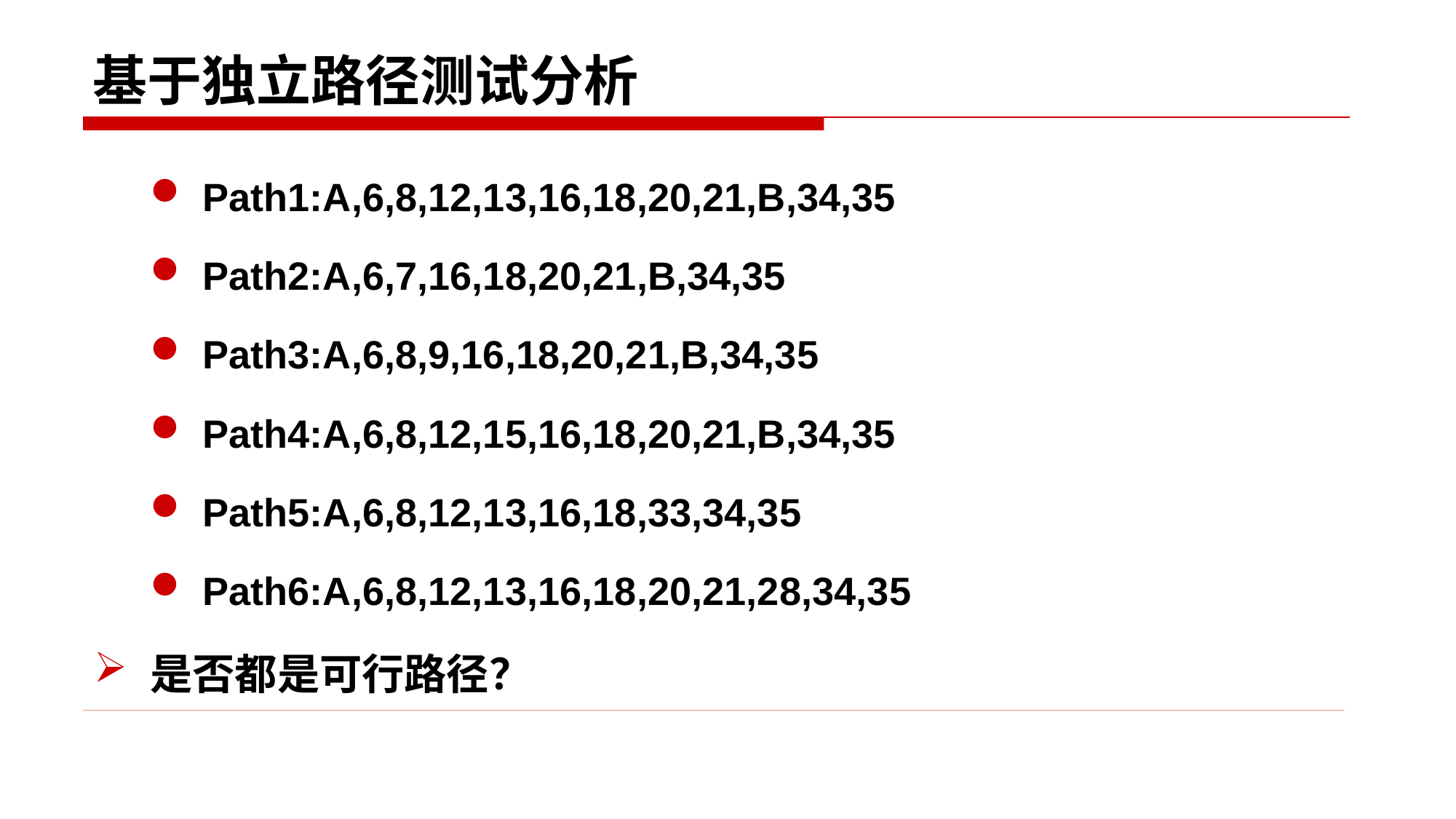

# 基于独立路径测试分析
Path1:A,6,8,12,13,16,18,20,21,B,34,35
Path2:A,6,7,16,18,20,21,B,34,35
Path3:A,6,8,9,16,18,20,21,B,34,35
Path4:A,6,8,12,15,16,18,20,21,B,34,35
Path5:A,6,8,12,13,16,18,33,34,35
Path6:A,6,8,12,13,16,18,20,21,28,34,35
是否都是可行路径？